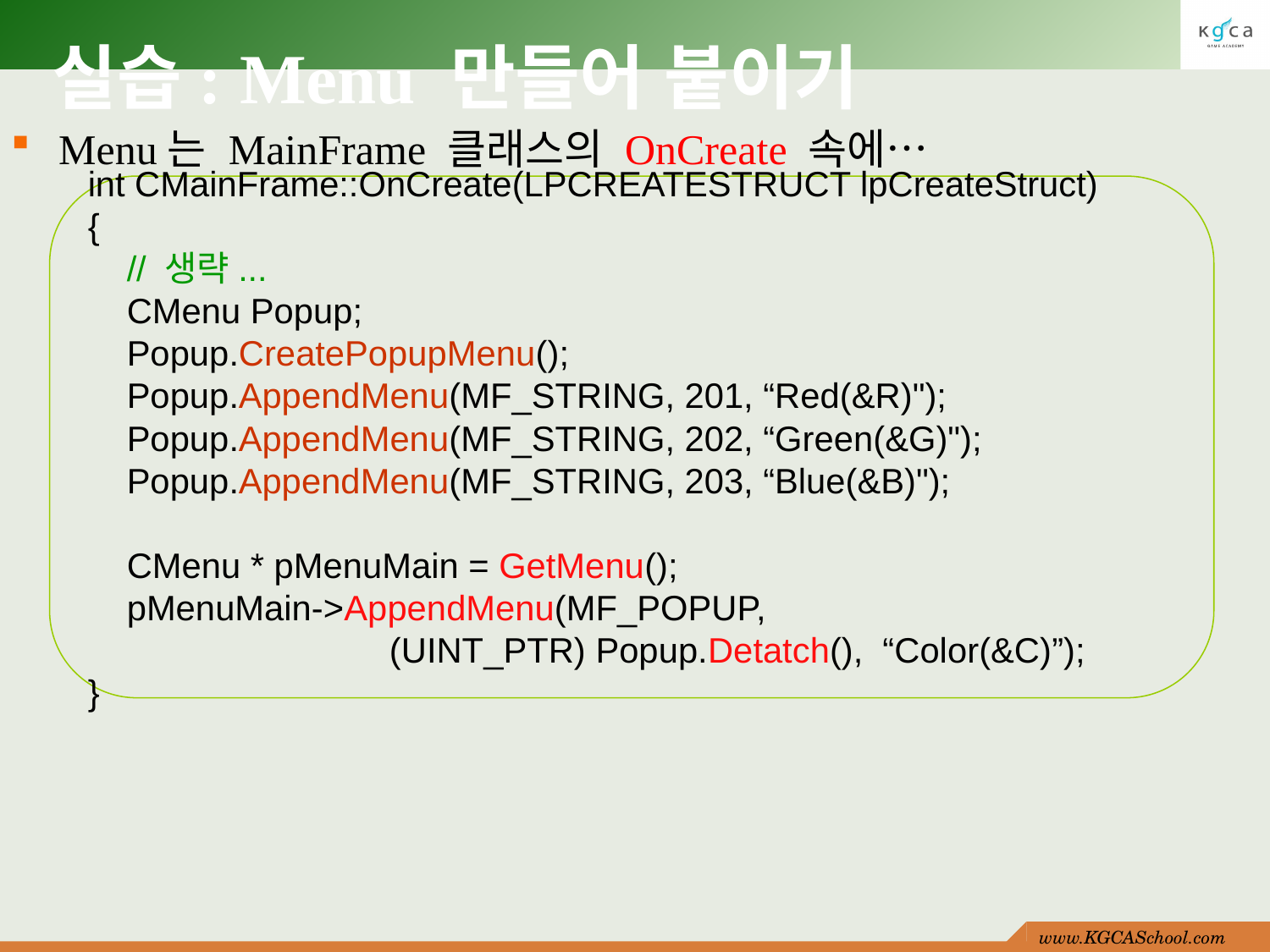

# 실습: Menu 만들어 붙이기
Menu는 MainFrame 클래스의 OnCreate 속에…
int CMainFrame::OnCreate(LPCREATESTRUCT lpCreateStruct)
{
    // 생략...
    CMenu Popup;
    Popup.CreatePopupMenu();
    Popup.AppendMenu(MF_STRING, 201, “Red(&R)");
    Popup.AppendMenu(MF_STRING, 202, “Green(&G)");
    Popup.AppendMenu(MF_STRING, 203, “Blue(&B)");

    CMenu * pMenuMain = GetMenu();
    pMenuMain->AppendMenu(MF_POPUP,
		(UINT_PTR) Popup.Detatch(),  “Color(&C)”);
}